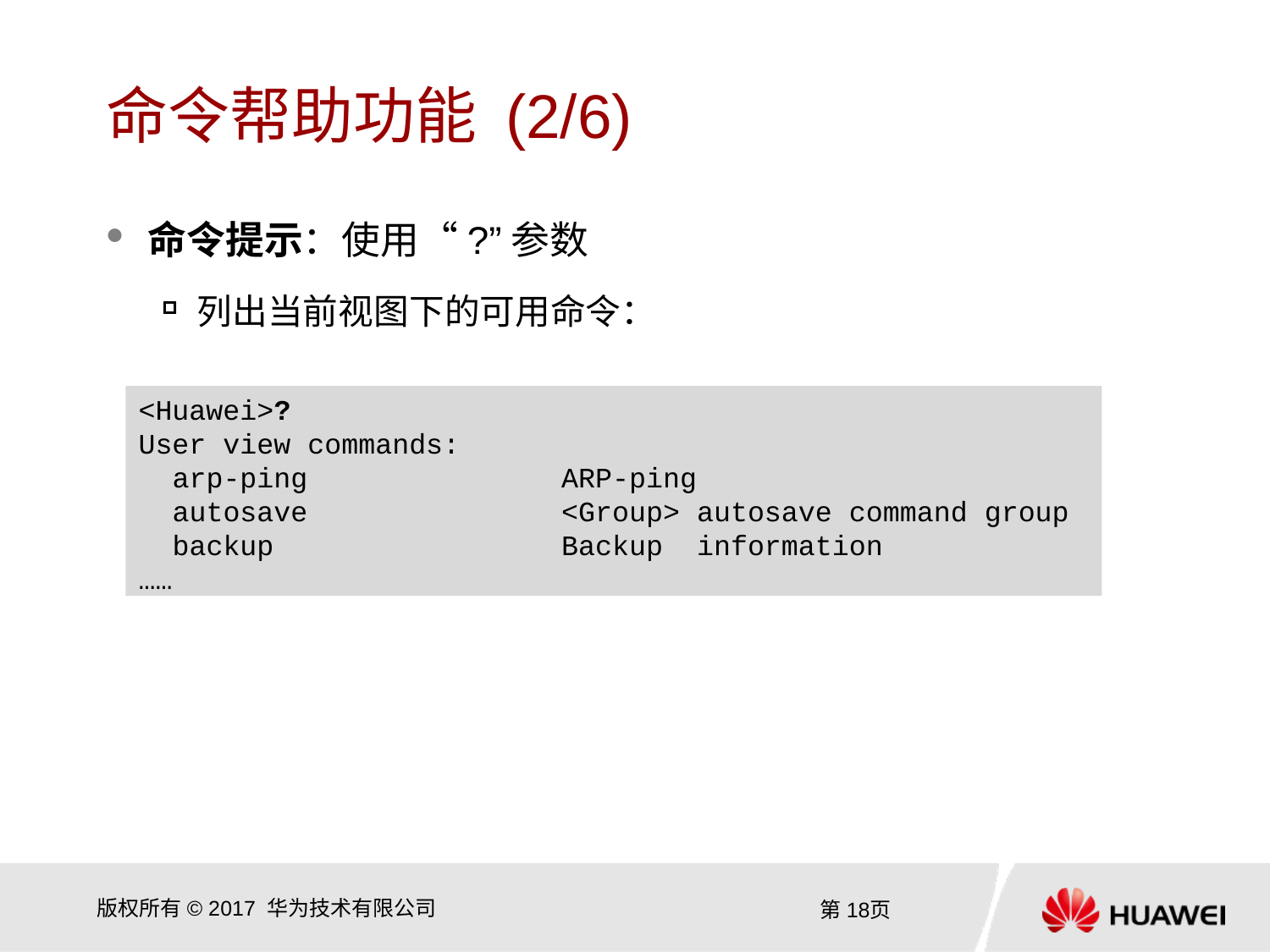

# 命令帮助功能 (2/6)
命令提示：使用“?”参数
列出当前视图下的可用命令：

<Huawei>?
User view commands:
  arp-ping               ARP-ping
  autosave               <Group> autosave command group
  backup                 Backup  information
……